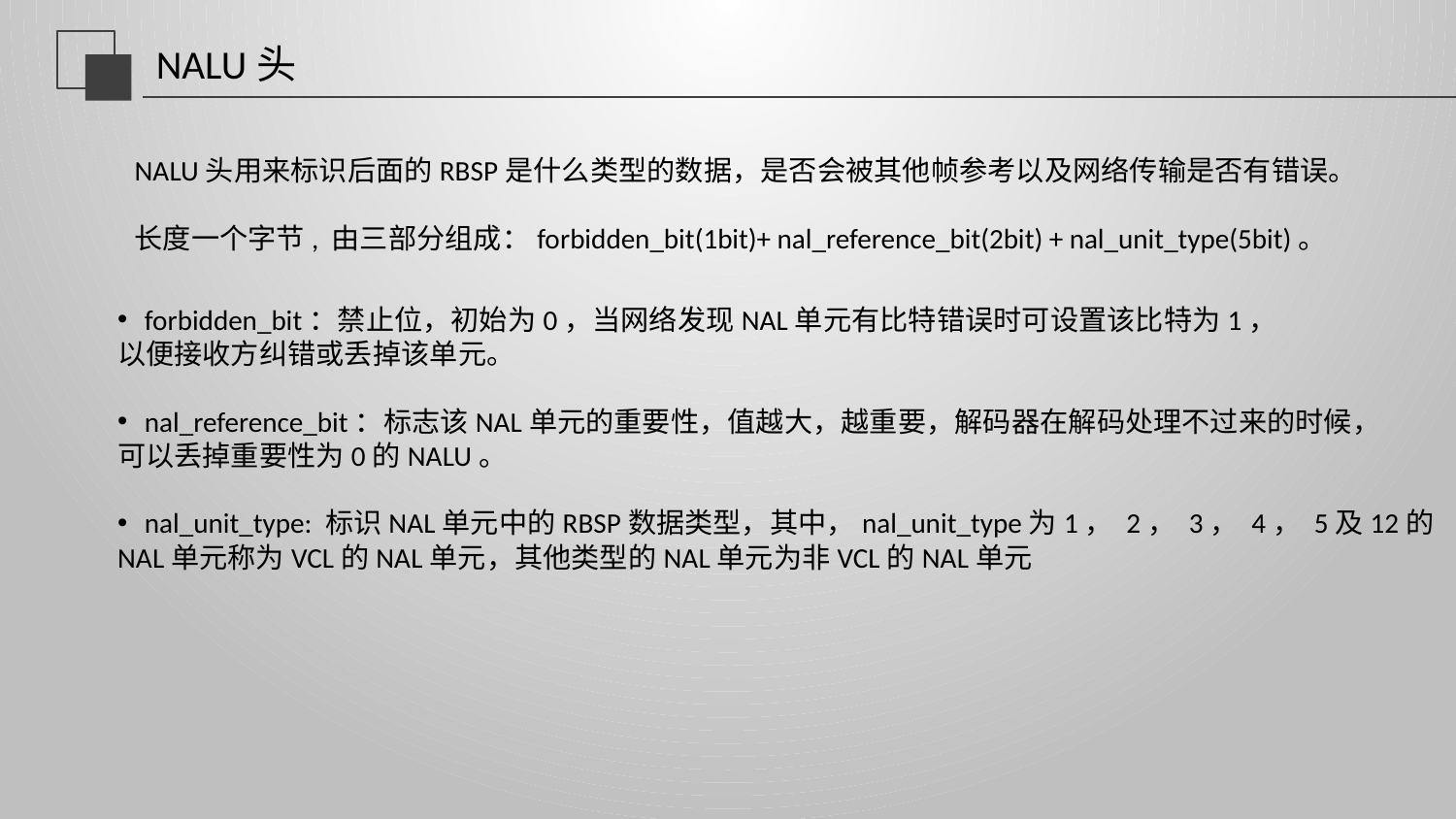

# NALU头
NALU头用来标识后面的RBSP是什么类型的数据，是否会被其他帧参考以及网络传输是否有错误。

长度一个字节, 由三部分组成：forbidden_bit(1bit)+ nal_reference_bit(2bit) + nal_unit_type(5bit)。
forbidden_bit：禁止位，初始为0，当网络发现NAL单元有比特错误时可设置该比特为1，
以便接收方纠错或丢掉该单元。

nal_reference_bit：标志该NAL单元的重要性，值越大，越重要，解码器在解码处理不过来的时候，
可以丢掉重要性为0的NALU。

nal_unit_type: 标识NAL单元中的RBSP数据类型，其中，nal_unit_type为1， 2， 3， 4， 5及12的
NAL单元称为VCL的NAL单元，其他类型的NAL单元为非VCL的NAL单元